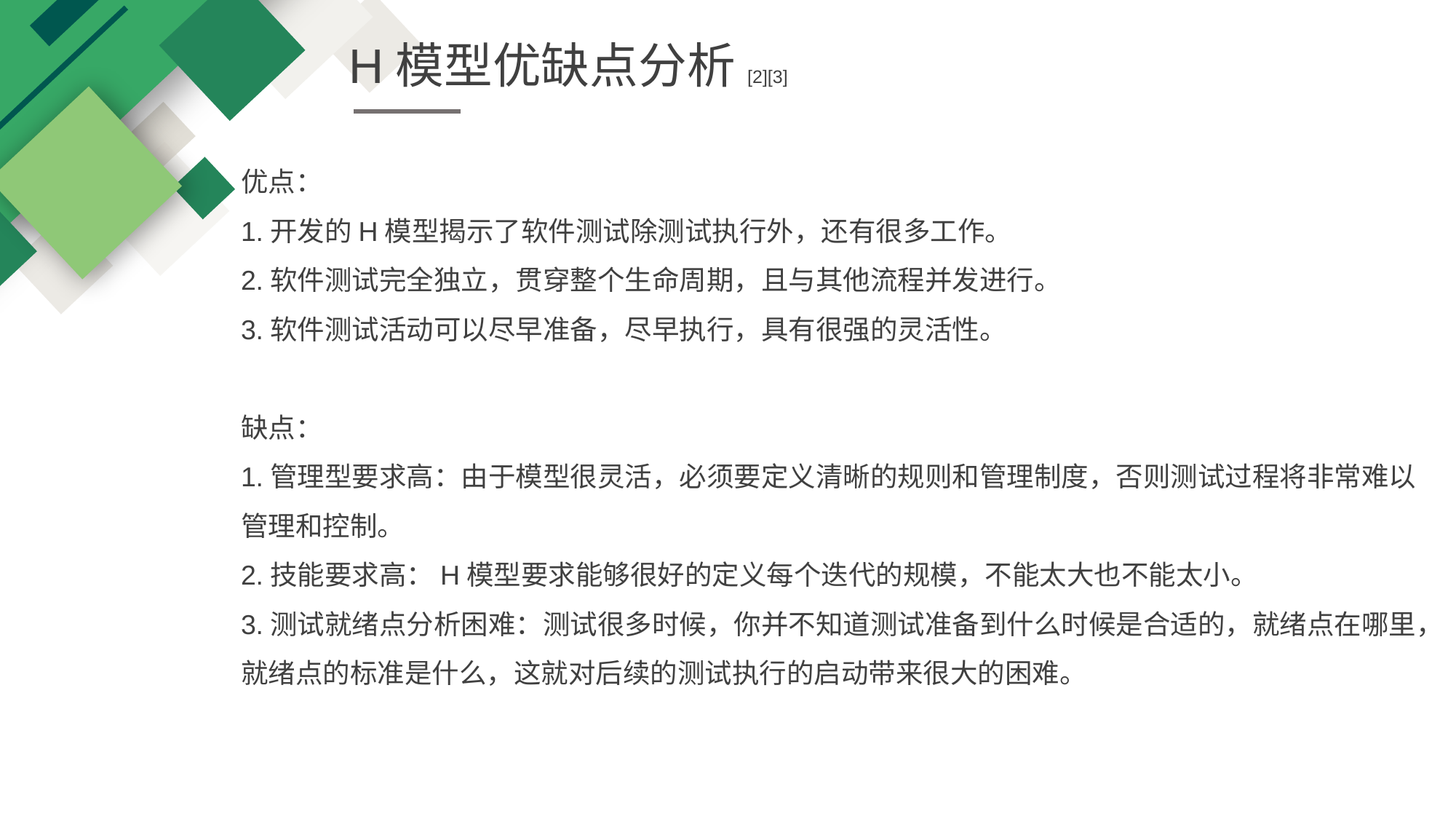

H模型优缺点分析[2][3]
优点：
1.开发的H模型揭示了软件测试除测试执行外，还有很多工作。
2.软件测试完全独立，贯穿整个生命周期，且与其他流程并发进行。
3.软件测试活动可以尽早准备，尽早执行，具有很强的灵活性。

缺点：
1.管理型要求高：由于模型很灵活，必须要定义清晰的规则和管理制度，否则测试过程将非常难以管理和控制。
2.技能要求高：H模型要求能够很好的定义每个迭代的规模，不能太大也不能太小。
3.测试就绪点分析困难：测试很多时候，你并不知道测试准备到什么时候是合适的，就绪点在哪里，就绪点的标准是什么，这就对后续的测试执行的启动带来很大的困难。